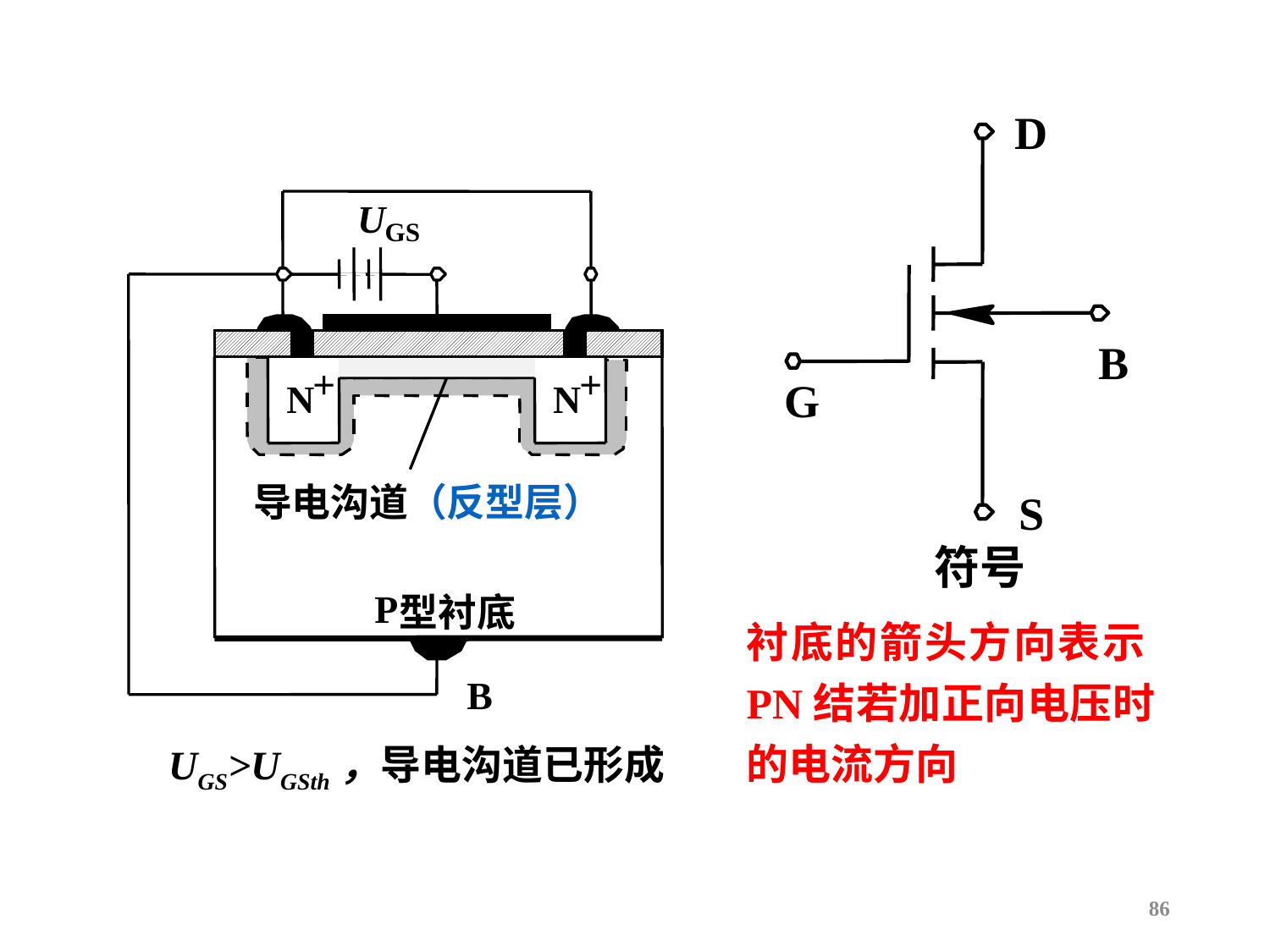

D

B

G
S

符号

U
GS

＋
＋

N
N

导电沟道（反型层）
P
型衬底
衬底的箭头方向表示PN结若加正向电压时的电流方向

B

UGS>UGSth，导电沟道已形成
86